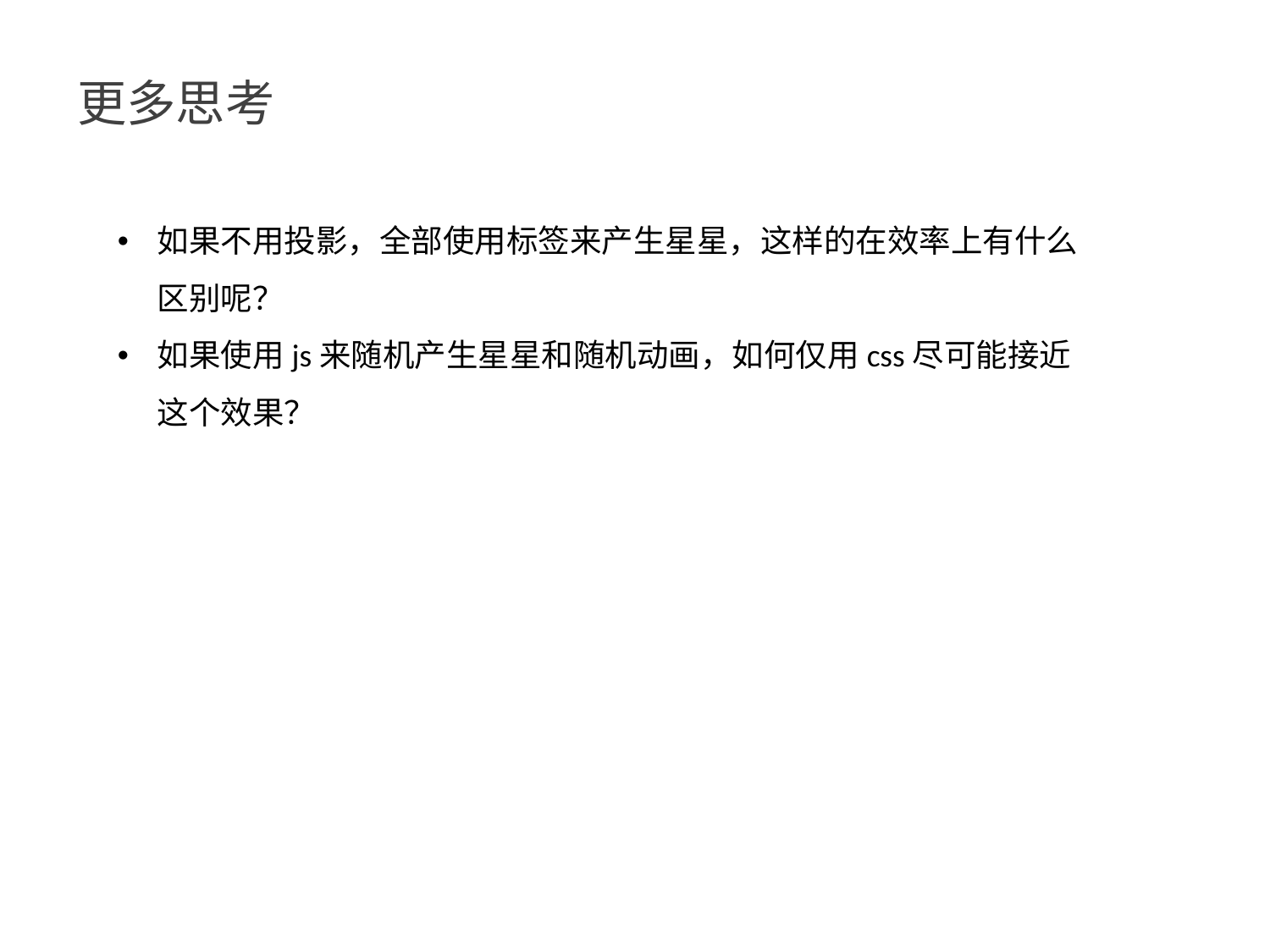

更多思考
如果不用投影，全部使用标签来产生星星，这样的在效率上有什么区别呢？
如果使用js来随机产生星星和随机动画，如何仅用css尽可能接近这个效果？